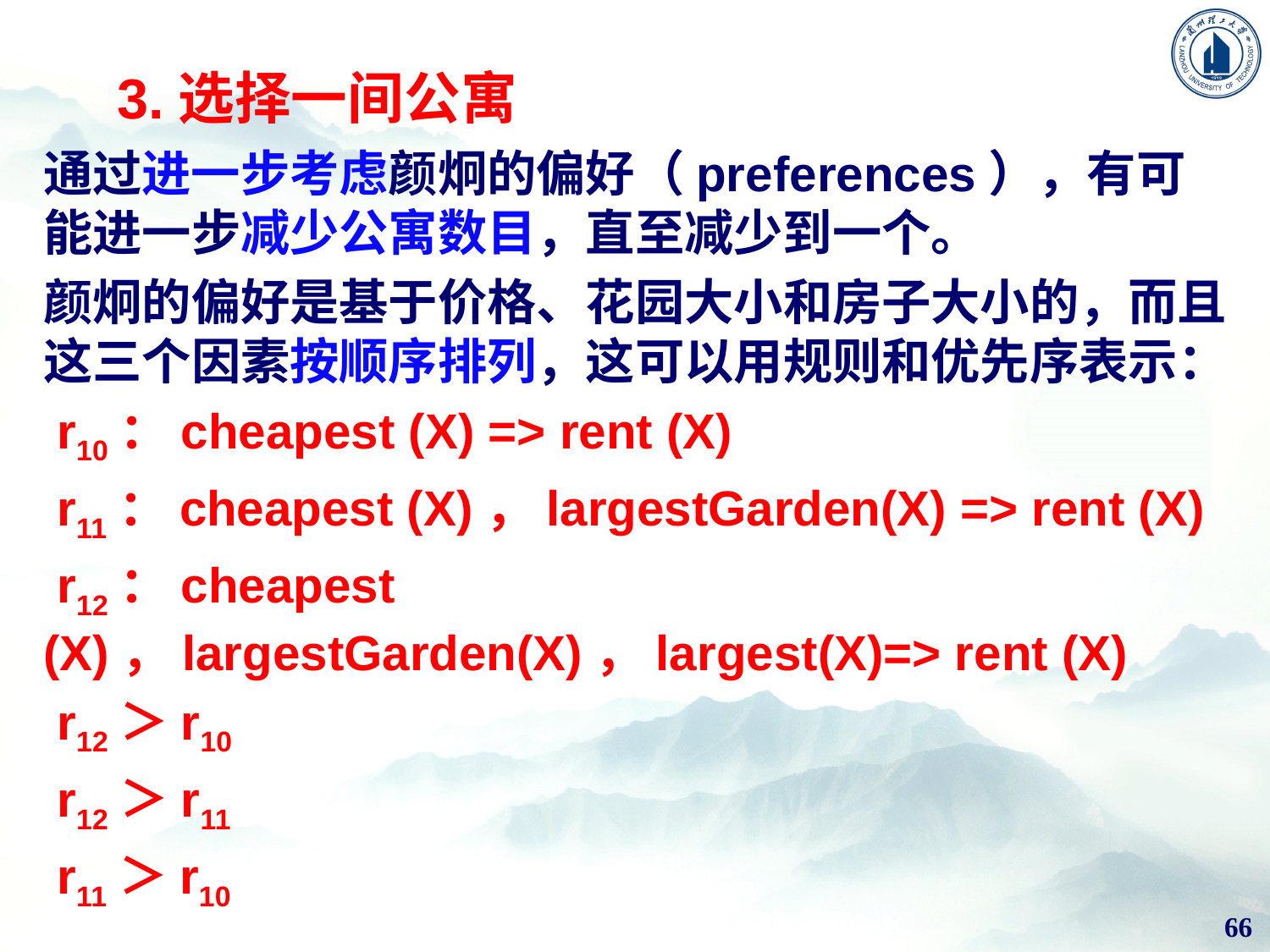

# 3.选择一间公寓
通过进一步考虑颜炯的偏好（preferences），有可能进一步减少公寓数目，直至减少到一个。
颜炯的偏好是基于价格、花园大小和房子大小的，而且这三个因素按顺序排列，这可以用规则和优先序表示：
 r10：cheapest (X) => rent (X)
 r11：cheapest (X)，largestGarden(X) => rent (X)
 r12：cheapest (X)，largestGarden(X)，largest(X)=> rent (X)
 r12＞r10
 r12＞r11
 r11＞r10

66